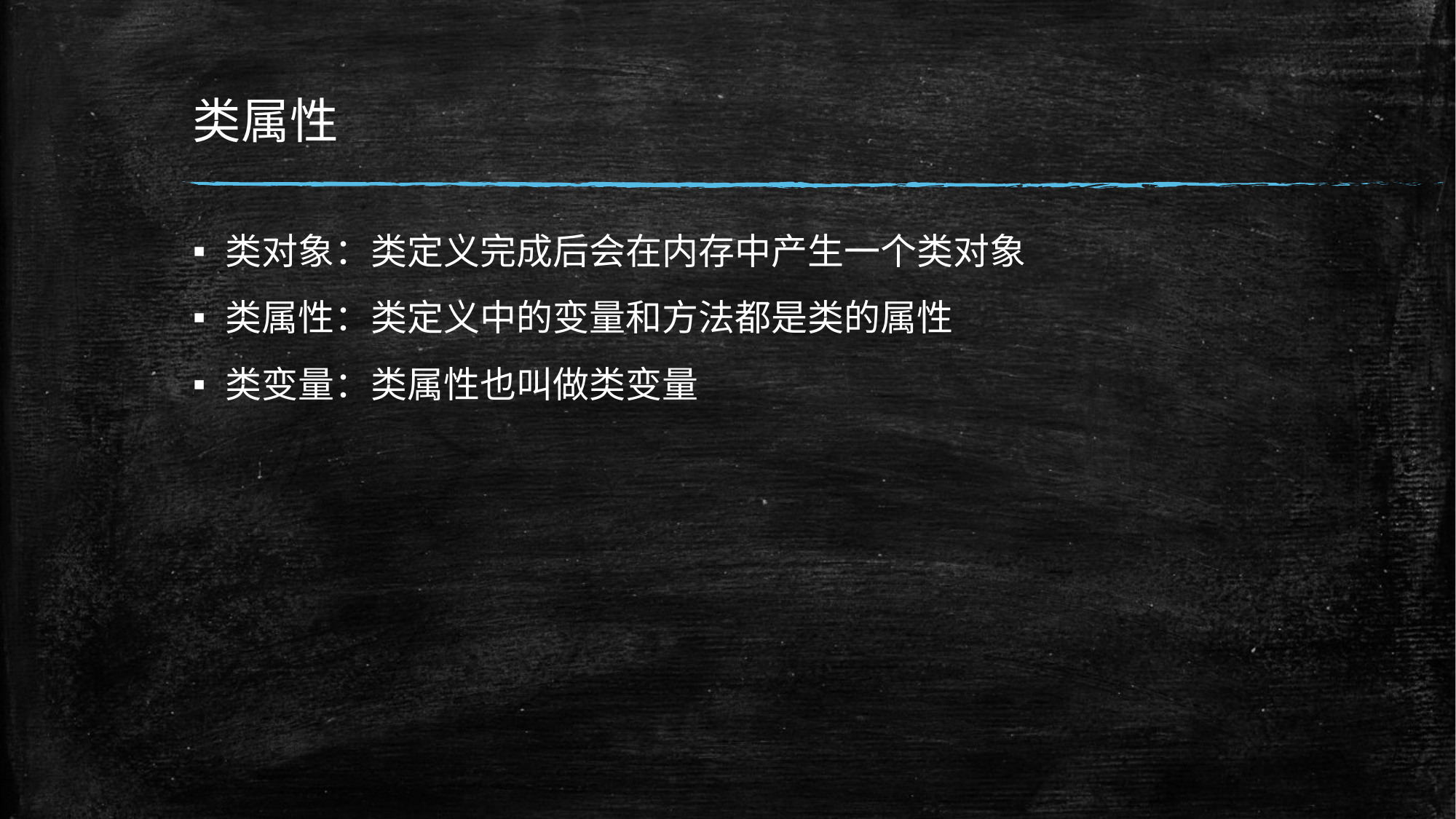

# 类属性
类对象：类定义完成后会在内存中产生一个类对象
类属性：类定义中的变量和方法都是类的属性
类变量：类属性也叫做类变量